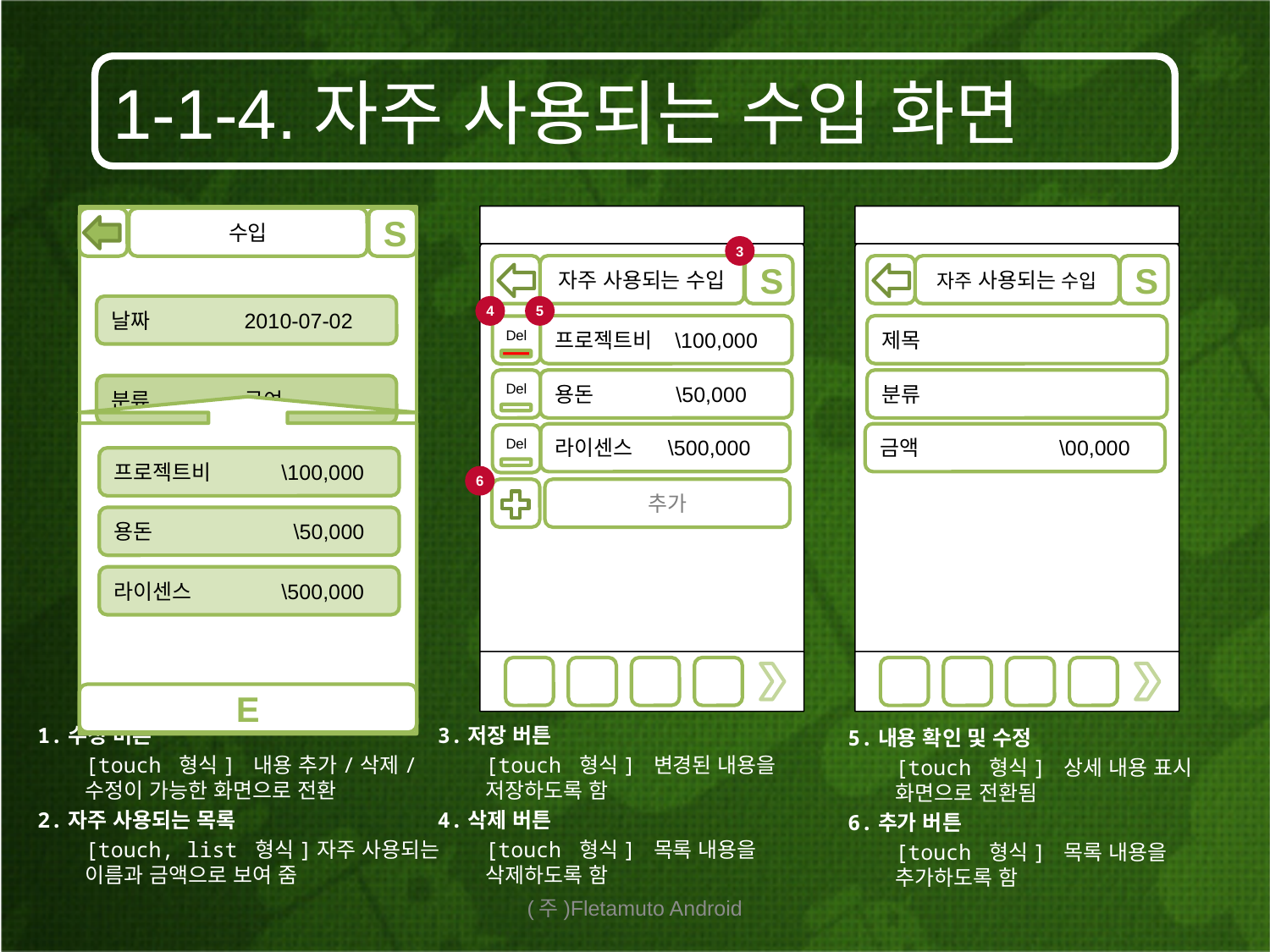

1-1-4.자주 사용되는 수입 화면

자주 사용되는 수입

프로젝트비   \100,000
용돈             \50,000

S
라이센스     \500,000
Del

Del

Del

추가

자주 사용되는 수입

제목
분류

S
금액    	        \00,000

수입
S
3
4
5
날짜               2010-07-02
분류                급여

프로젝트비  	      \100,000
6
용돈 	        \50,000
라이센스    	      \500,000
E
1.수정 버튼
 	[touch 형식] 내용 추가/삭제/수정이 가능한 화면으로 전환
2.자주 사용되는 목록
	[touch, list 형식]자주 사용되는 이름과 금액으로 보여 줌
3.저장 버튼
 	[touch 형식] 변경된 내용을 저장하도록 함
4.삭제 버튼
	[touch 형식] 목록 내용을 삭제하도록 함
5.내용 확인 및 수정
 	[touch 형식] 상세 내용 표시 화면으로 전환됨
6.추가 버튼
	[touch 형식] 목록 내용을 추가하도록 함
(주)Fletamuto Android